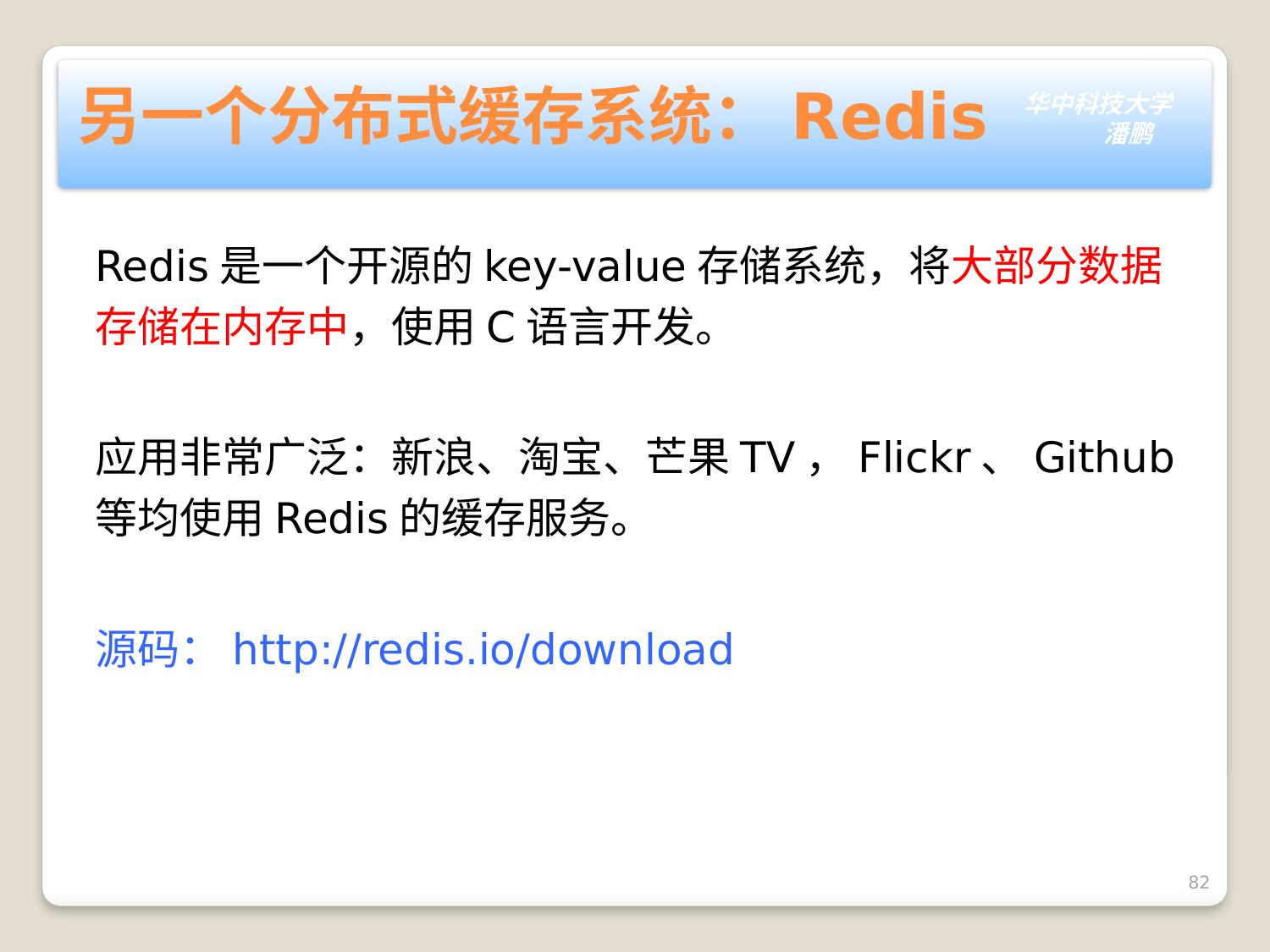

# 另一个分布式缓存系统：Redis
Redis是一个开源的key-value存储系统，将大部分数据存储在内存中，使用C语言开发。

应用非常广泛：新浪、淘宝、芒果TV，Flickr、Github等均使用Redis的缓存服务。

源码：http://redis.io/download
82